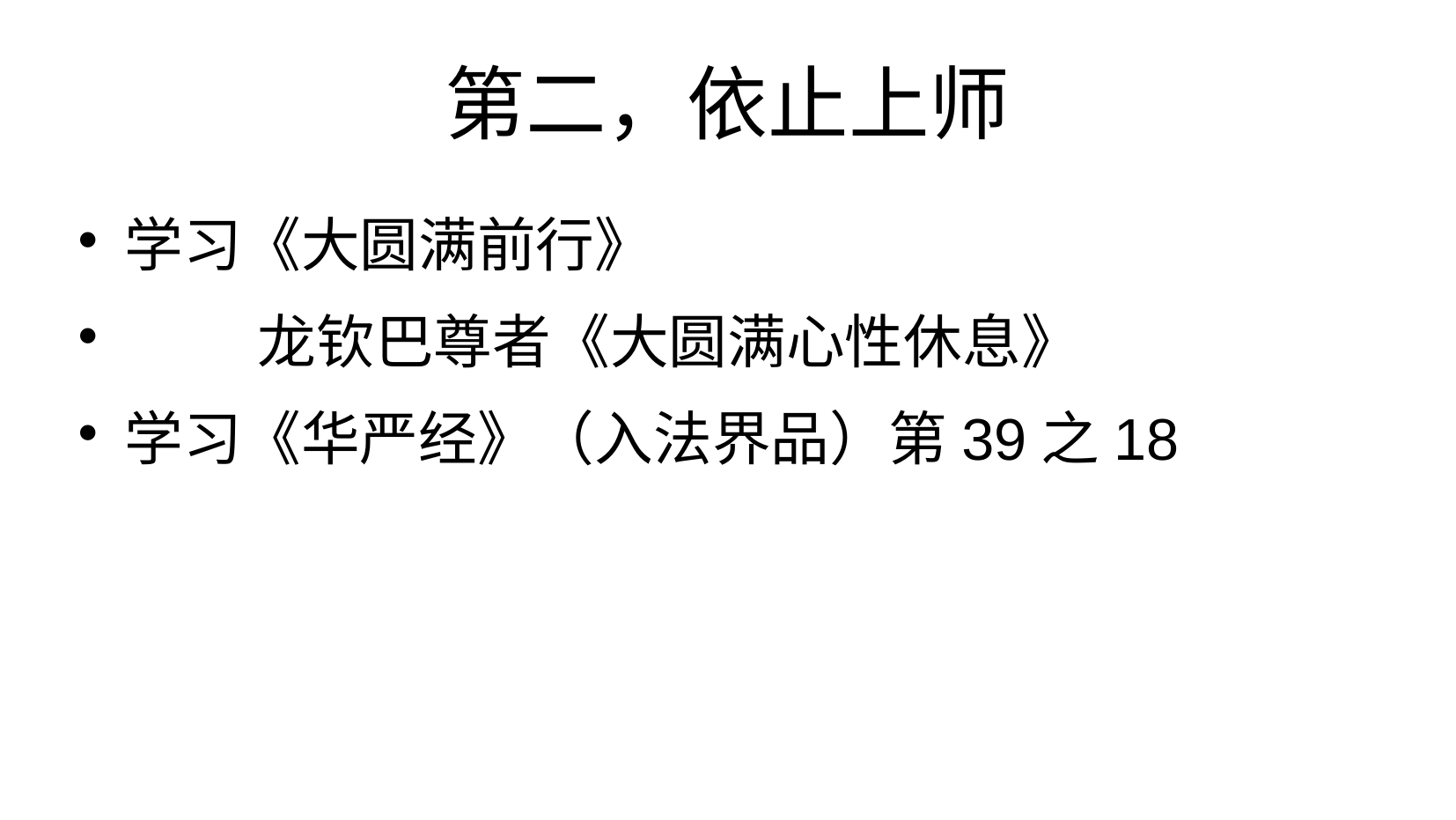

第二，依止上师
学习《大圆满前行》
         龙钦巴尊者《大圆满心性休息》
学习《华严经》（入法界品）第39之18